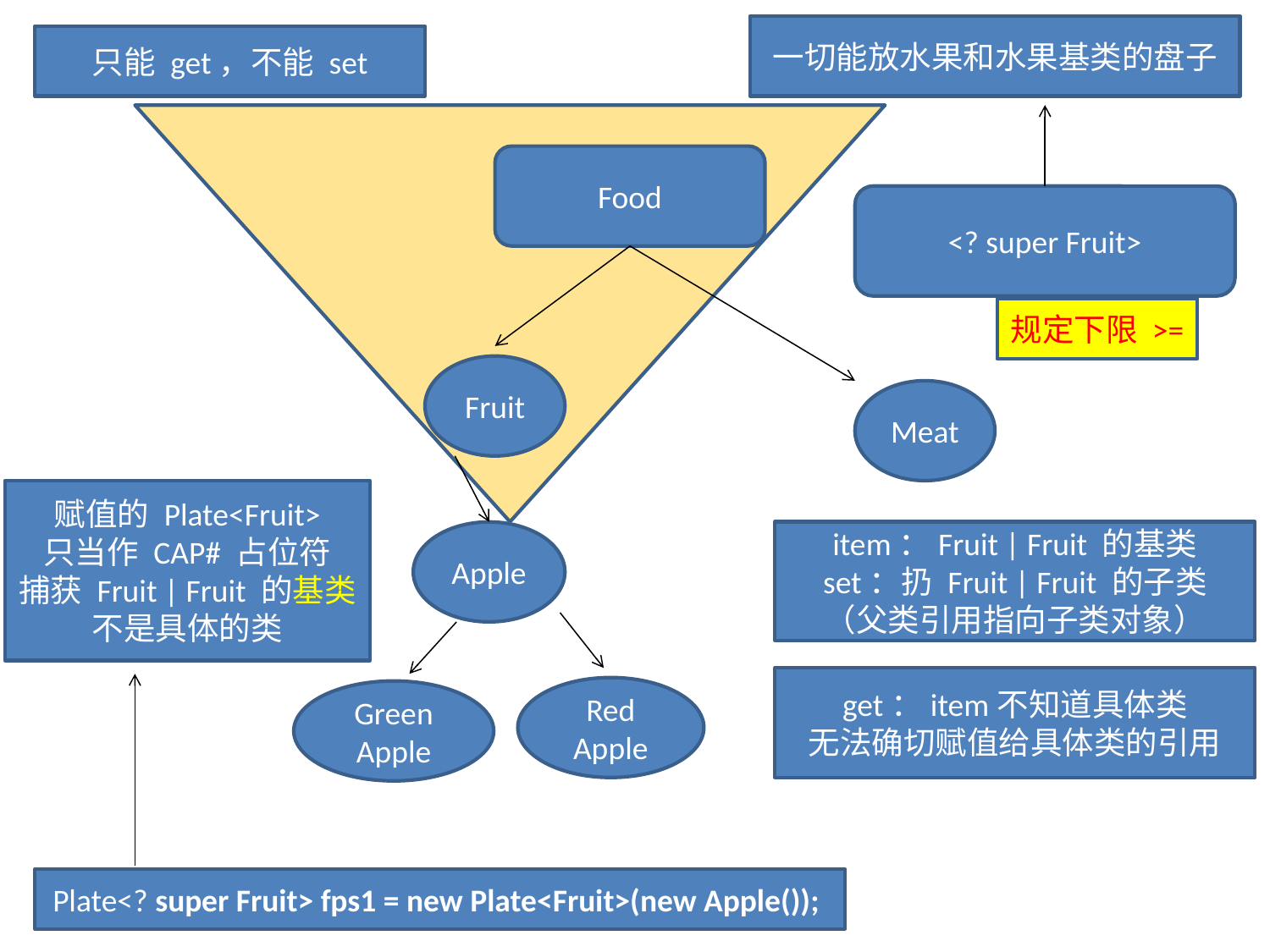

一切能放水果和水果基类的盘子
只能 get，不能 set

Food
<? super Fruit>
规定下限 >=
Fruit
Meat
赋值的 Plate<Fruit>
只当作 CAP# 占位符
捕获 Fruit | Fruit 的基类
不是具体的类
item：Fruit | Fruit 的基类
set：扔 Fruit | Fruit 的子类
（父类引用指向子类对象）
Apple
get：item不知道具体类
无法确切赋值给具体类的引用
Red
Apple
Green
Apple
Plate<? super Fruit> fps1 = new Plate<Fruit>(new Apple());